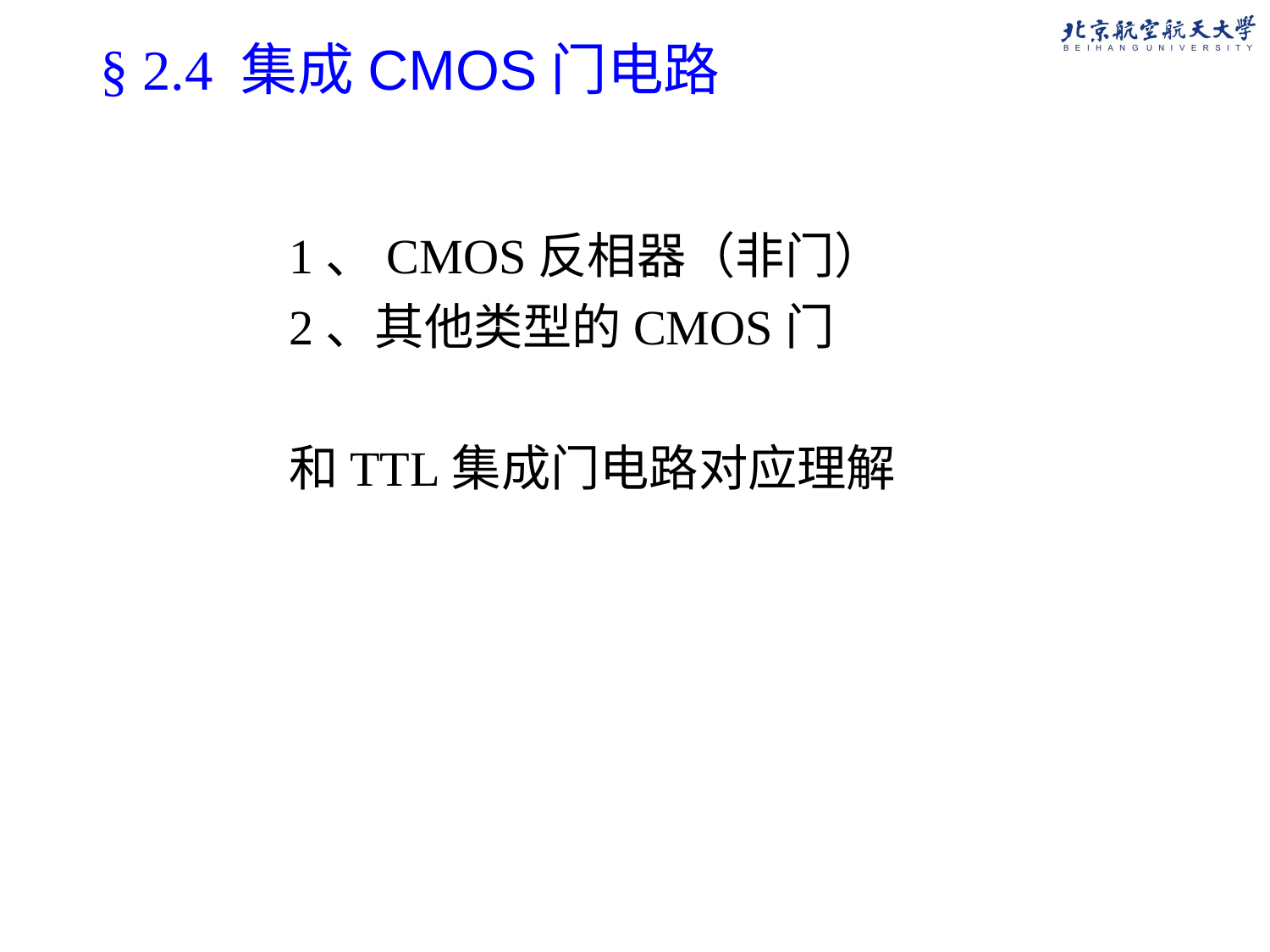

# § 2.4 集成CMOS门电路
1、CMOS反相器（非门）
2、其他类型的CMOS门

和TTL集成门电路对应理解

1